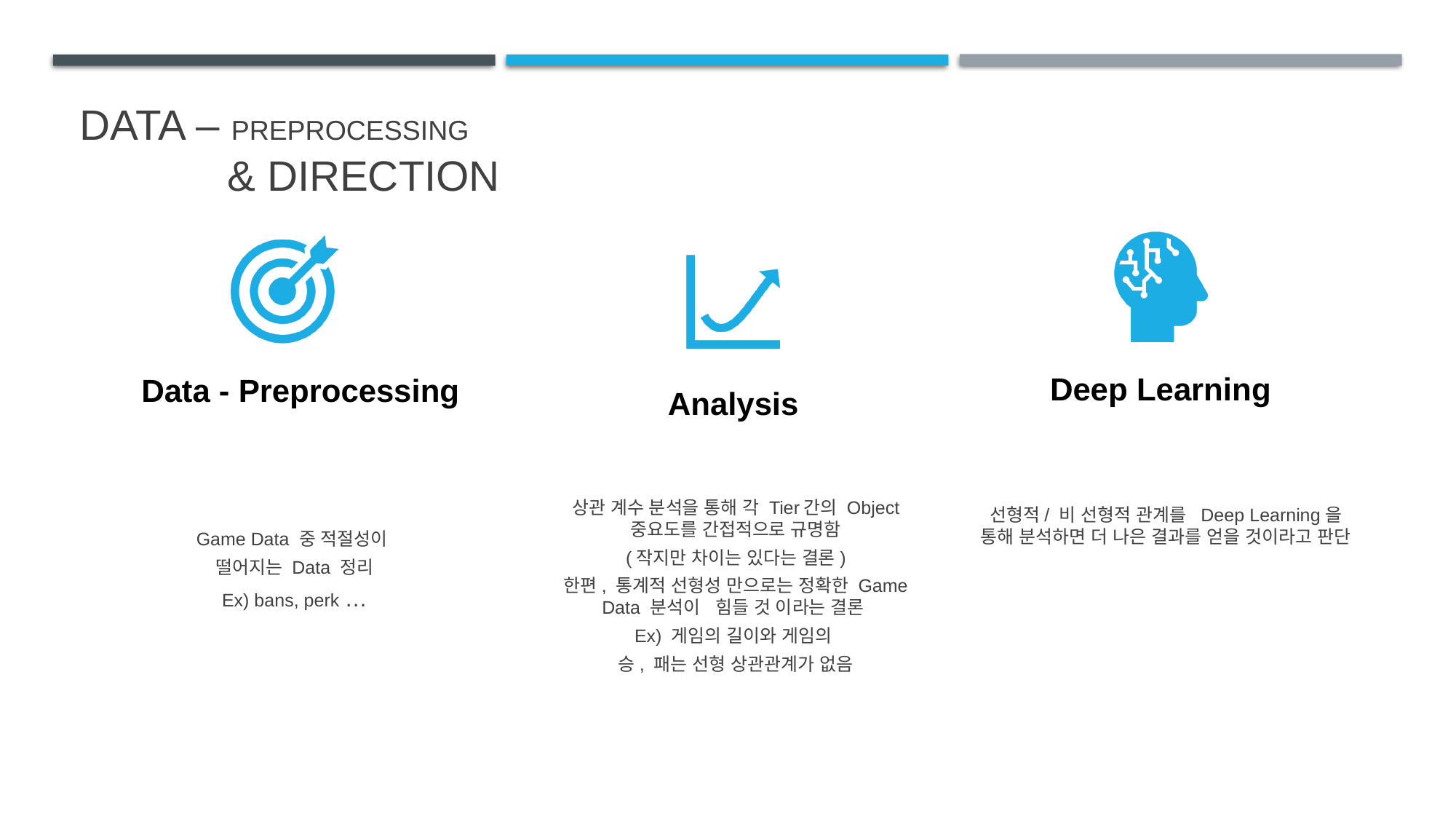

# Data – preprocessing & direction
Data - Preprocessing
Game Data 중 적절성이
떨어지는 Data 정리
Ex) bans, perk …
Analysis
상관 계수 분석을 통해 각 Tier간의 Object 중요도를 간접적으로 규명함
(작지만 차이는 있다는 결론)
한편, 통계적 선형성 만으로는 정확한 Game Data 분석이   힘들 것 이라는 결론
Ex) 게임의 길이와 게임의
승, 패는 선형 상관관계가 없음
Deep Learning
선형적/ 비 선형적 관계를  Deep Learning을 통해 분석하면 더 나은 결과를 얻을 것이라고 판단